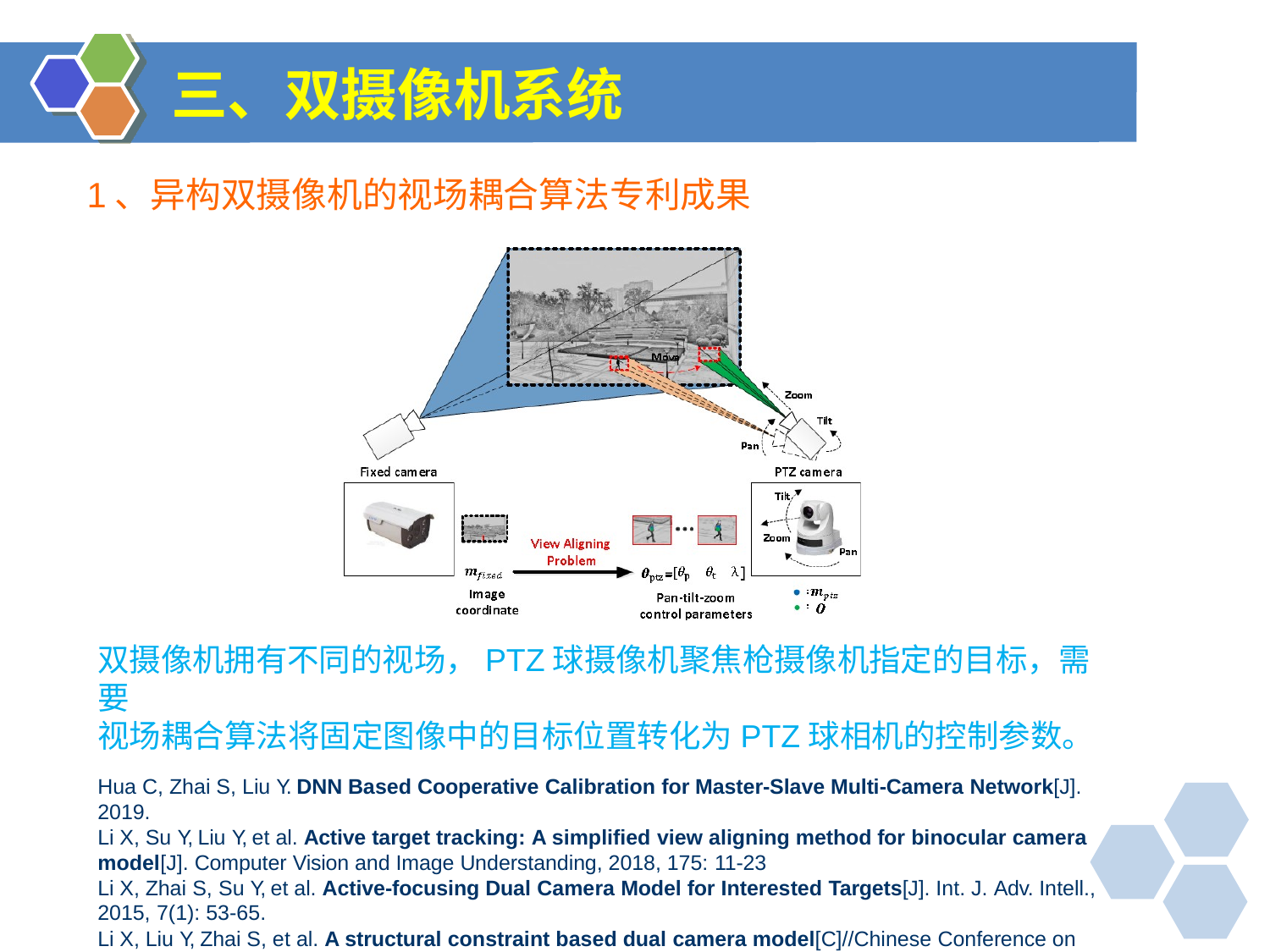

# 三、双摄像机系统
1、异构双摄像机的视场耦合算法专利成果

双摄像机拥有不同的视场，PTZ球摄像机聚焦枪摄像机指定的目标，需要
视场耦合算法将固定图像中的目标位置转化为PTZ球相机的控制参数。
Hua C, Zhai S, Liu Y. DNN Based Cooperative Calibration for Master-Slave Multi-Camera Network[J].  2019.
Li X, Su Y, Liu Y, et al. Active target tracking: A simplified view aligning method for binocular camera  model[J]. Computer Vision and Image Understanding, 2018, 175: 11-23
Li X, Zhai S, Su Y, et al. Active-focusing Dual Camera Model for Interested Targets[J]. Int. J. Adv. Intell.,  2015, 7(1): 53-65.
Li X, Liu Y, Zhai S, et al. A structural constraint based dual camera model[C]//Chinese Conference on  Pattern Recognition. Springer, Berlin, Heidelberg, 2014: 293-304.